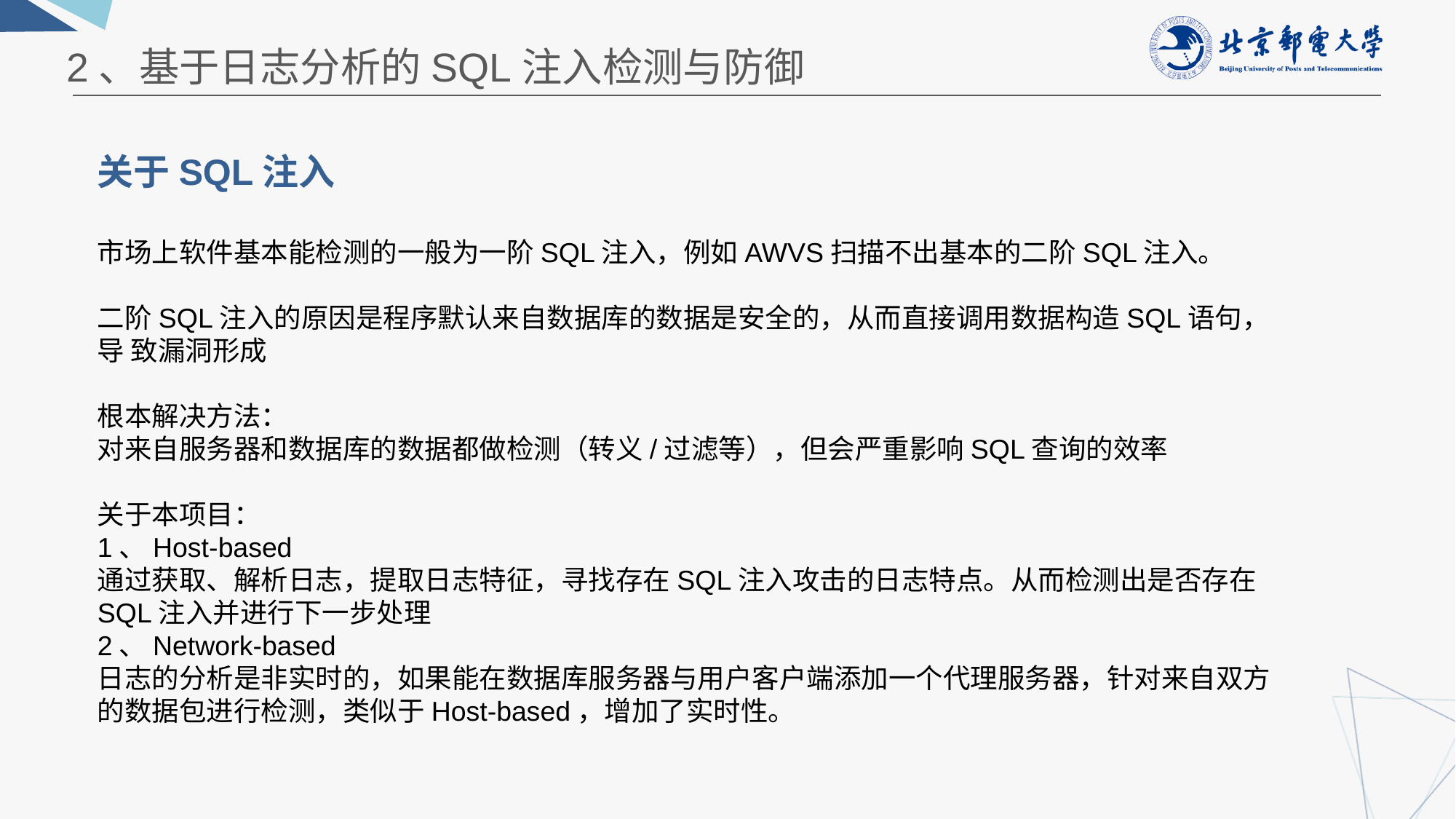

2、基于日志分析的SQL注入检测与防御
关于SQL注入
市场上软件基本能检测的一般为一阶SQL注入，例如AWVS扫描不出基本的二阶SQL注入。

二阶SQL注入的原因是程序默认来自数据库的数据是安全的，从而直接调用数据构造SQL语句，导 致漏洞形成

根本解决方法：
对来自服务器和数据库的数据都做检测（转义/过滤等），但会严重影响SQL查询的效率

关于本项目：
1、Host-based
通过获取、解析日志，提取日志特征，寻找存在SQL注入攻击的日志特点。从而检测出是否存在SQL注入并进行下一步处理
2、Network-based
日志的分析是非实时的，如果能在数据库服务器与用户客户端添加一个代理服务器，针对来自双方的数据包进行检测，类似于Host-based，增加了实时性。